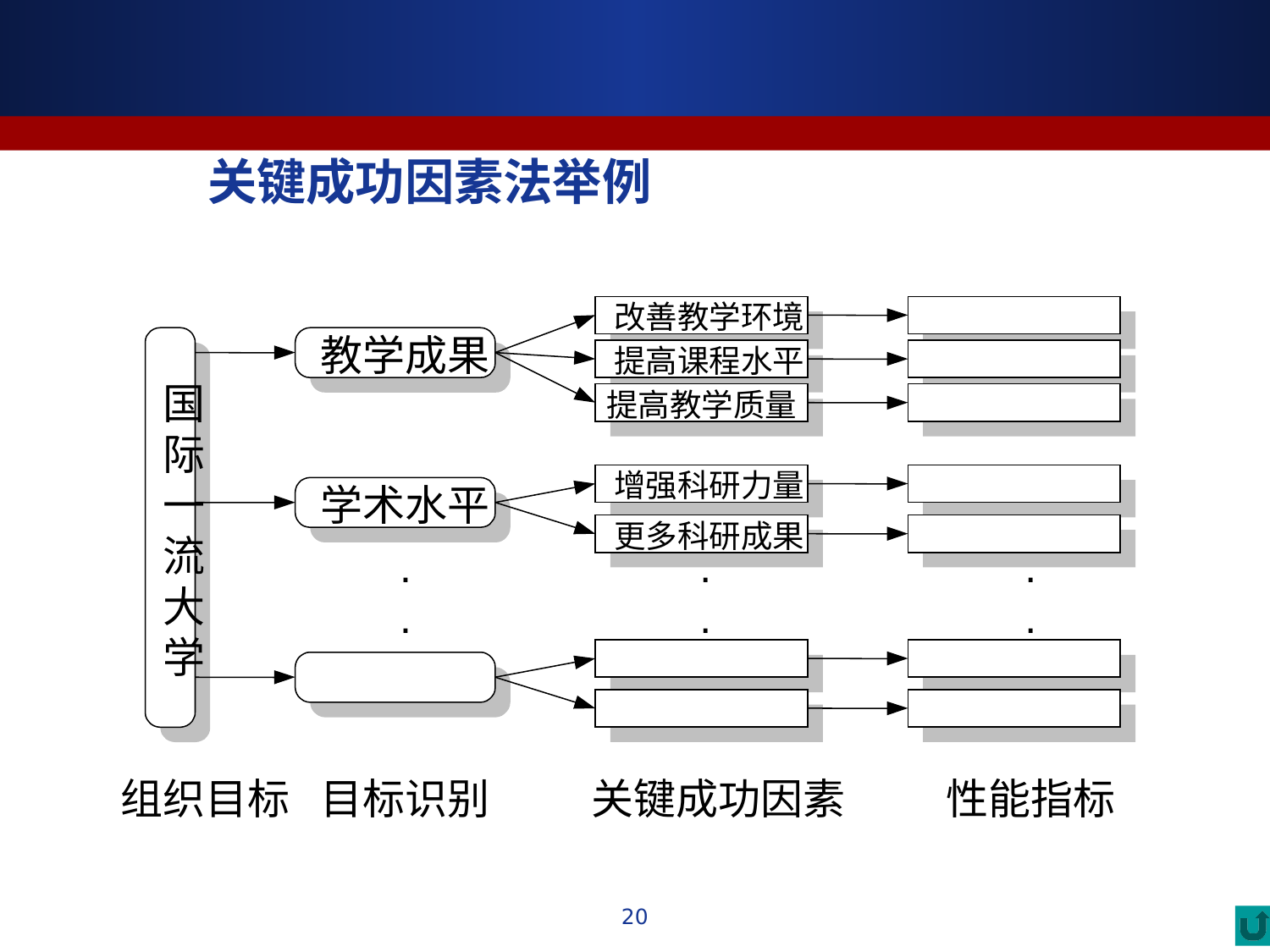

# 关键成功因素法举例

改善教学环境

教学成果

提高课程水平

国

提高教学质量

际

增强科研力量

一
学术水平

更多科研成果

流

.
.
.
大
.
.
.
学

组织目标
目标识别
关键成功因素
性能指标
20